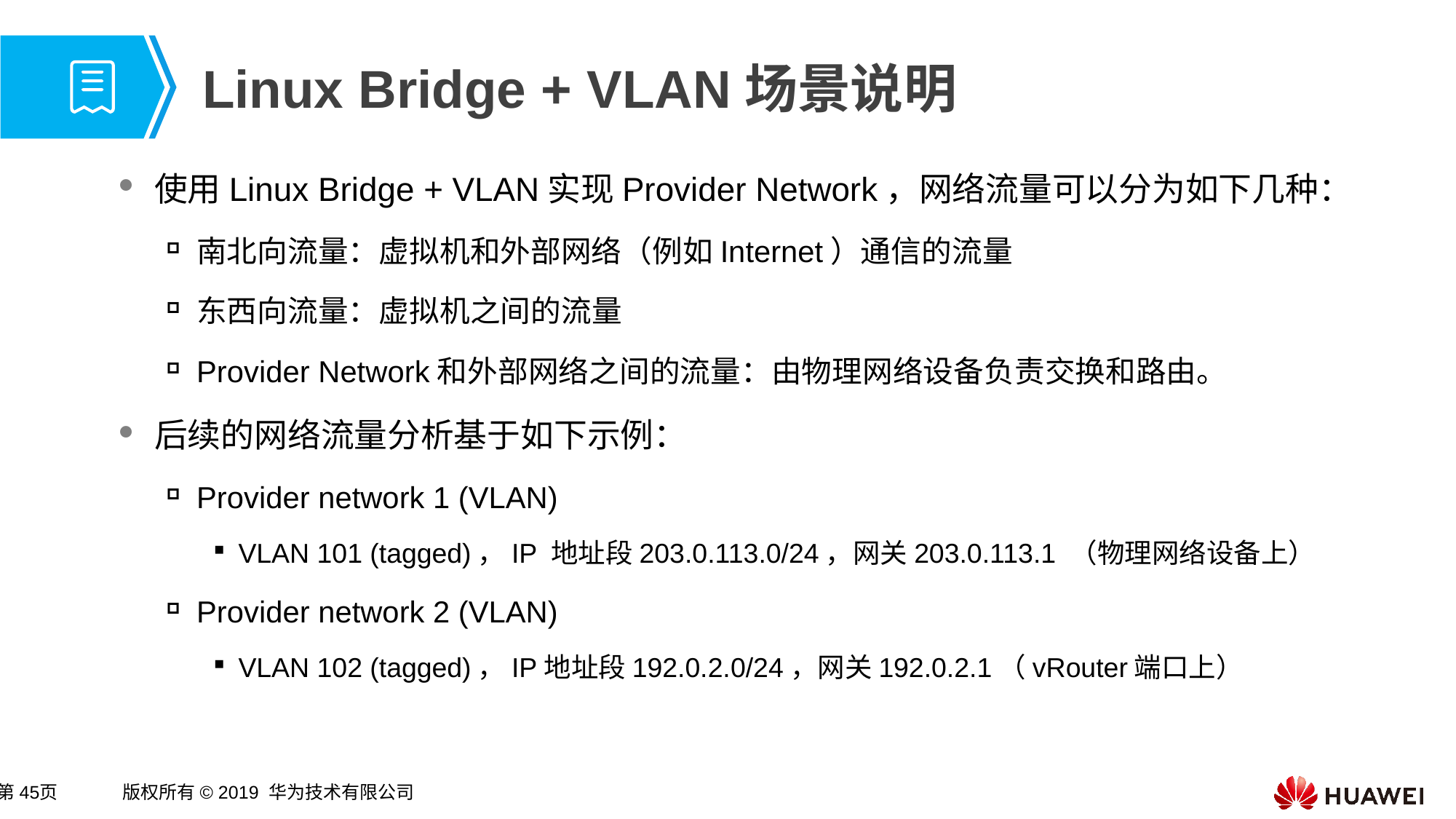

# Linux Bridge + VLAN场景说明
使用Linux Bridge + VLAN实现Provider Network，网络流量可以分为如下几种：
南北向流量：虚拟机和外部网络（例如Internet）通信的流量
东西向流量：虚拟机之间的流量
Provider Network和外部网络之间的流量：由物理网络设备负责交换和路由。
后续的网络流量分析基于如下示例：
Provider network 1 (VLAN)
VLAN 101 (tagged)，IP 地址段203.0.113.0/24，网关203.0.113.1 （物理网络设备上）
Provider network 2 (VLAN)
VLAN 102 (tagged)，IP地址段192.0.2.0/24，网关192.0.2.1（vRouter端口上）